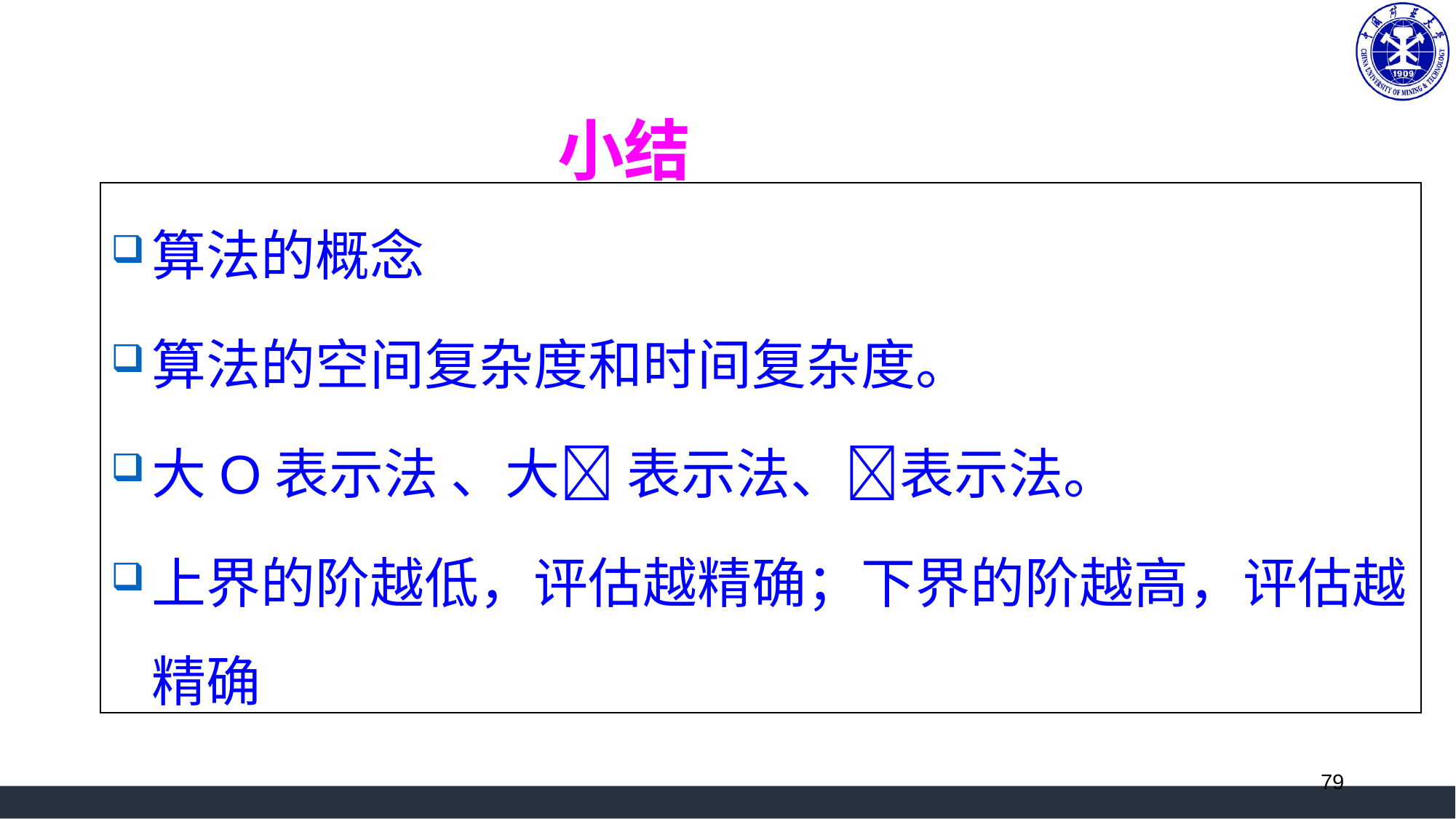

小结
算法的概念
算法的空间复杂度和时间复杂度。
大O表示法 、大Ω 表示法、θ表示法。
上界的阶越低，评估越精确；下界的阶越高，评估越精确

79